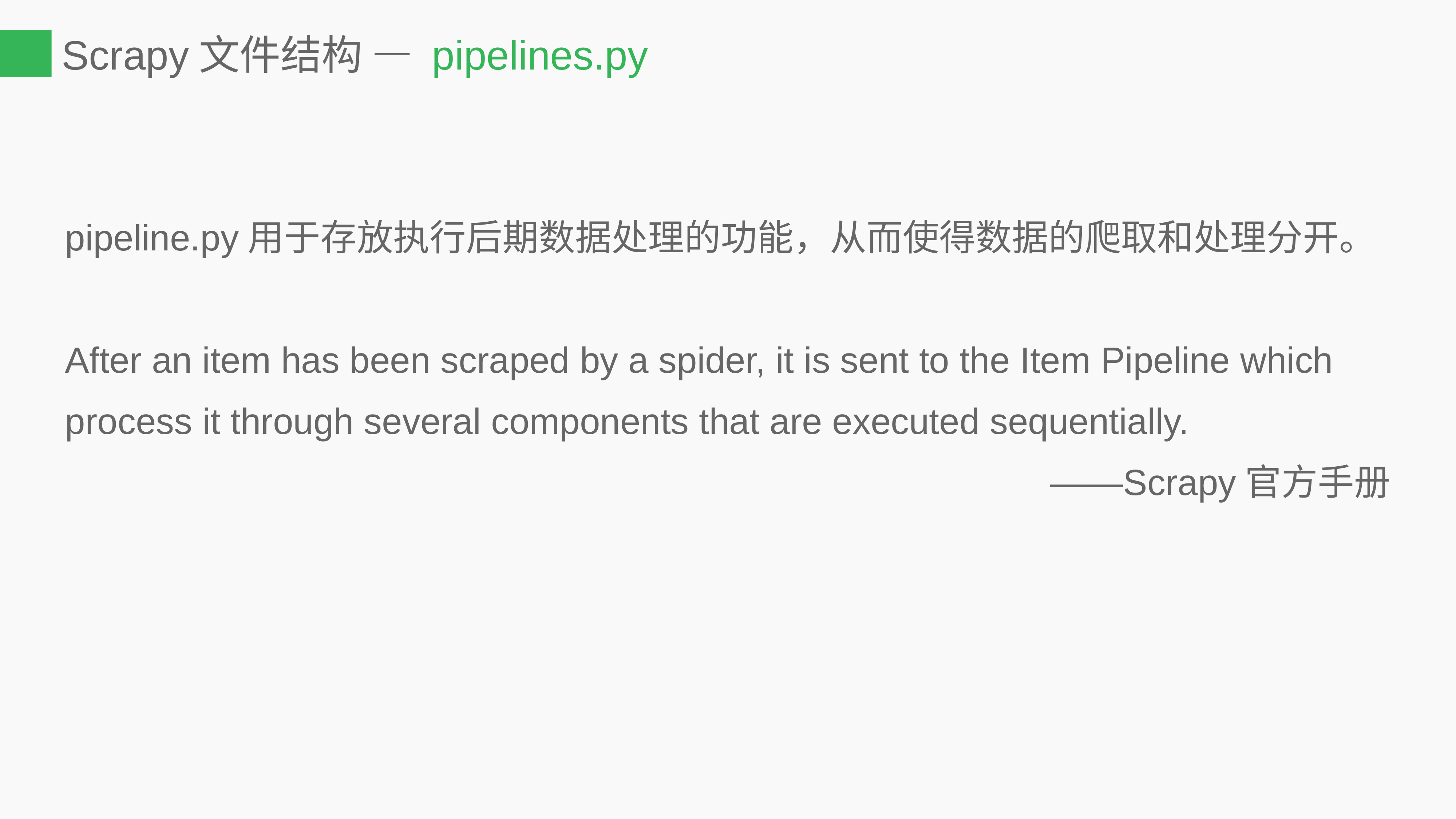

# Scrapy文件结构 — pipelines.py
pipeline.py用于存放执行后期数据处理的功能，从而使得数据的爬取和处理分开。

After an item has been scraped by a spider, it is sent to the Item Pipeline which process it through several components that are executed sequentially.
——Scrapy官方手册